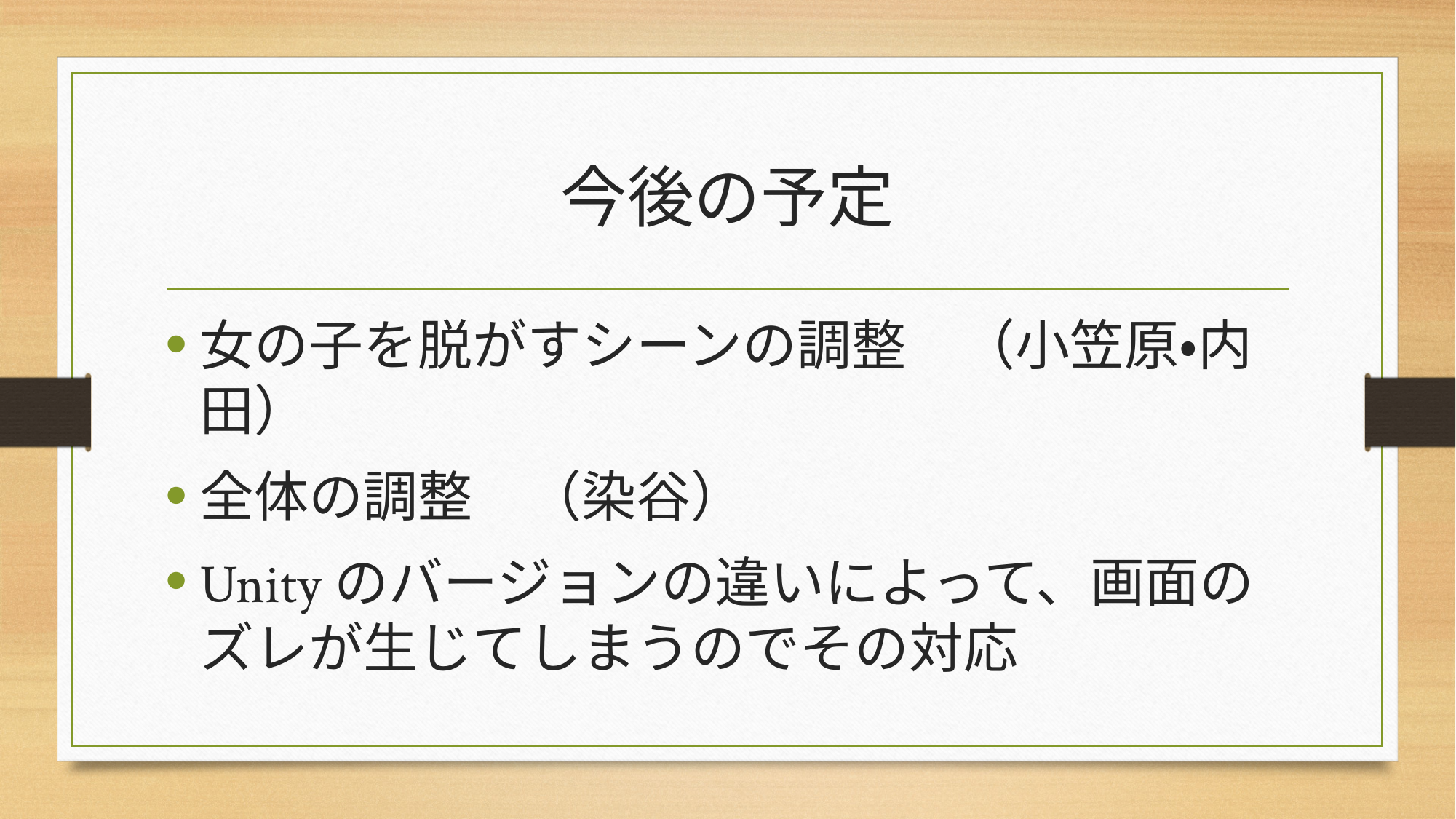

# 今後の予定
女の子を脱がすシーンの調整　（小笠原・内田）
全体の調整　（染谷）
Unityのバージョンの違いによって、画面のズレが生じてしまうのでその対応